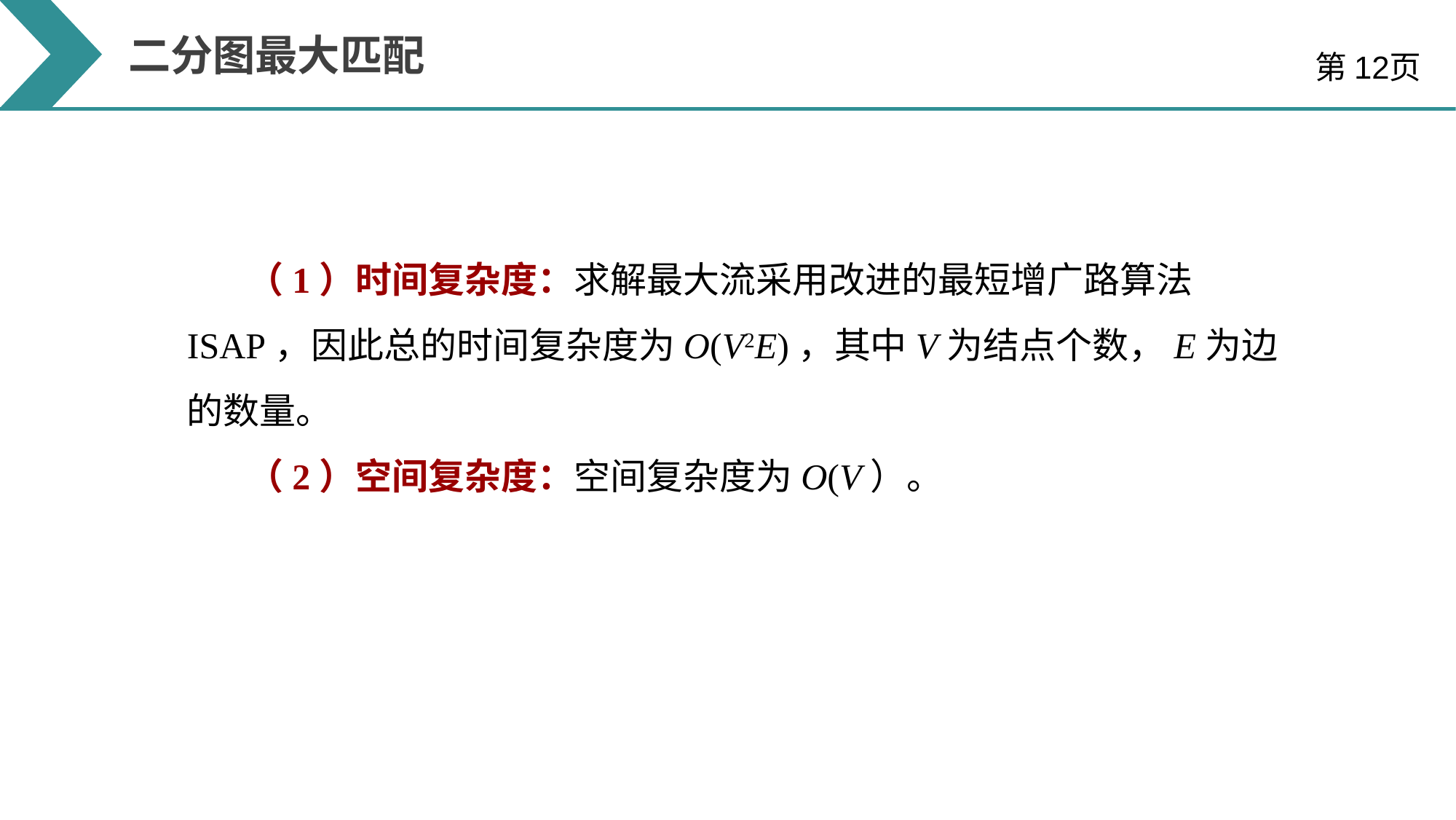

二分图最大匹配
第12页
（1）时间复杂度：求解最大流采用改进的最短增广路算法ISAP，因此总的时间复杂度为O(V2E)，其中V为结点个数，E为边的数量。
（2）空间复杂度：空间复杂度为O(V）。